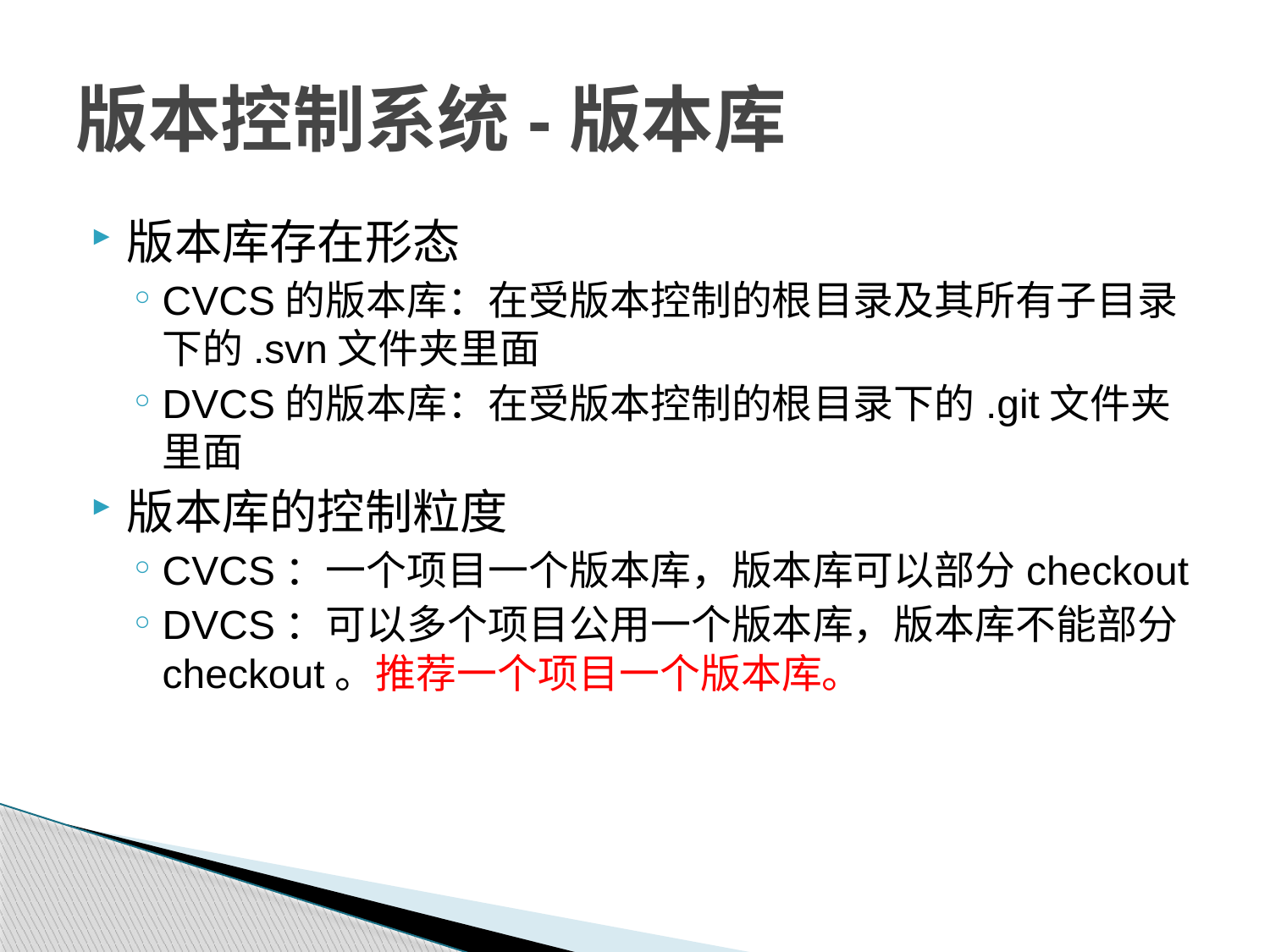

# 版本控制系统-版本库
版本库存在形态
CVCS的版本库：在受版本控制的根目录及其所有子目录下的.svn文件夹里面
DVCS的版本库：在受版本控制的根目录下的.git文件夹里面
版本库的控制粒度
CVCS：一个项目一个版本库，版本库可以部分checkout
DVCS：可以多个项目公用一个版本库，版本库不能部分checkout。推荐一个项目一个版本库。